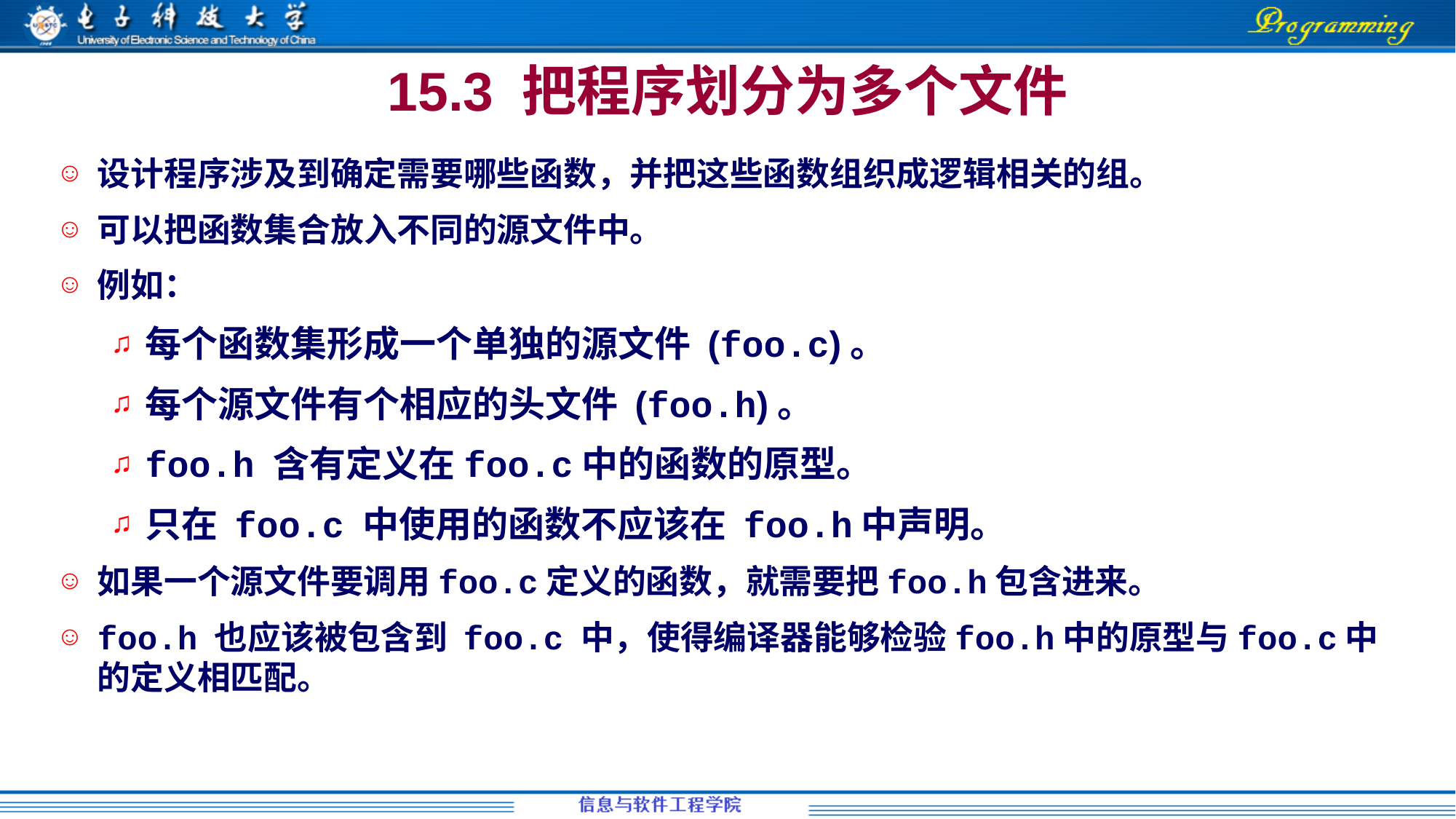

15.3 把程序划分为多个文件
设计程序涉及到确定需要哪些函数，并把这些函数组织成逻辑相关的组。
可以把函数集合放入不同的源文件中。
例如：
每个函数集形成一个单独的源文件 (foo.c)。
每个源文件有个相应的头文件 (foo.h)。
foo.h 含有定义在foo.c中的函数的原型。
只在 foo.c 中使用的函数不应该在 foo.h中声明。
如果一个源文件要调用foo.c定义的函数，就需要把foo.h包含进来。
foo.h 也应该被包含到 foo.c 中，使得编译器能够检验foo.h中的原型与foo.c中的定义相匹配。